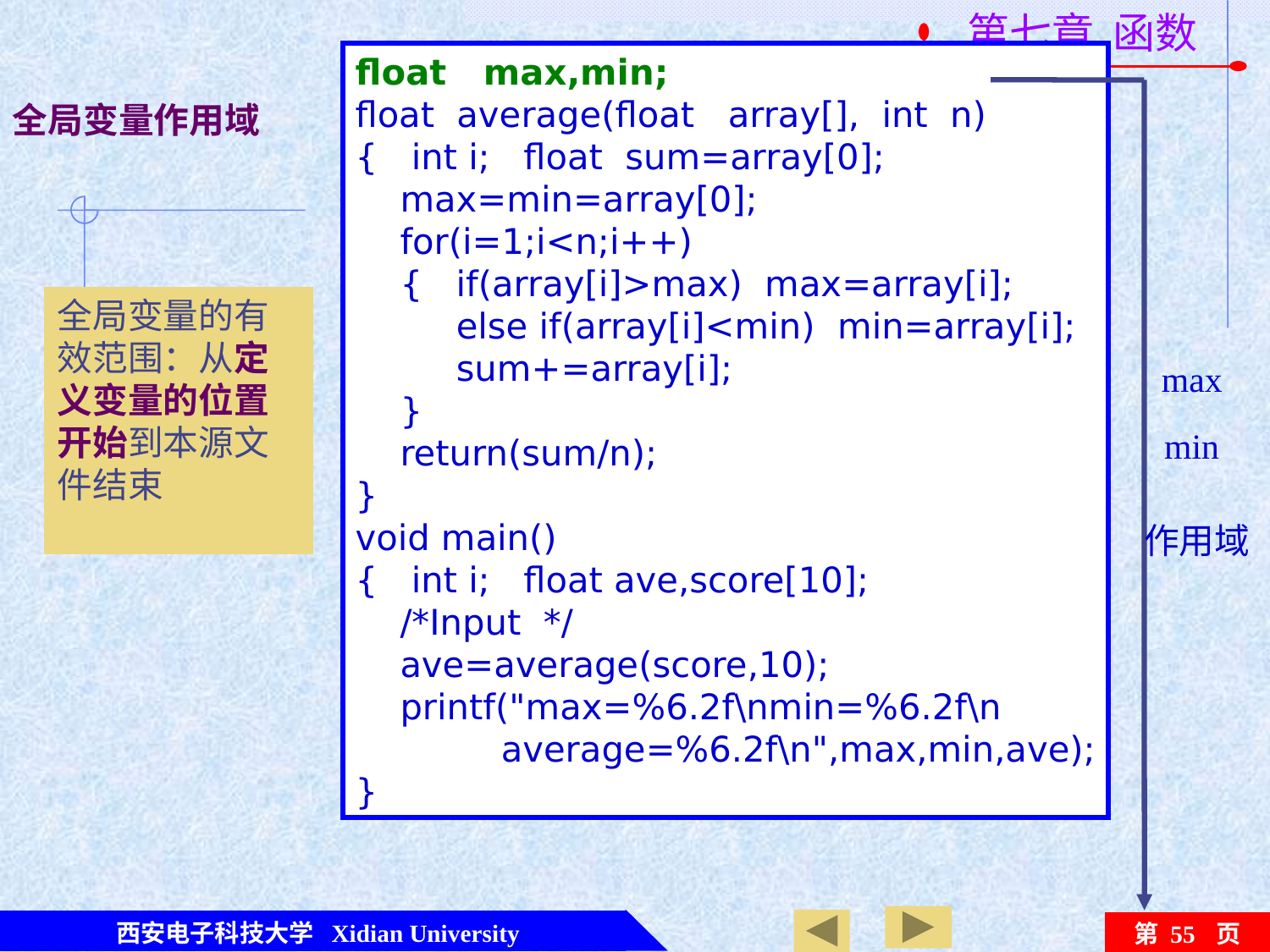

第七章  函数

float   max,min;
float  average(float   array[],  int  n)
{   int i;   float  sum=array[0];
    max=min=array[0];
    for(i=1;i<n;i++)
    {   if(array[i]>max)  max=array[i];
         else if(array[i]<min)  min=array[i];
         sum+=array[i];
    }
    return(sum/n);
}
void main()
{   int i;   float ave,score[10];
    /*Input  */
    ave=average(score,10);
    printf("max=%6.2f\nmin=%6.2f\n
             average=%6.2f\n",max,min,ave);
}

max
min
作用域
全局变量作用域
全局变量的有效范围：从定义变量的位置开始到本源文件结束